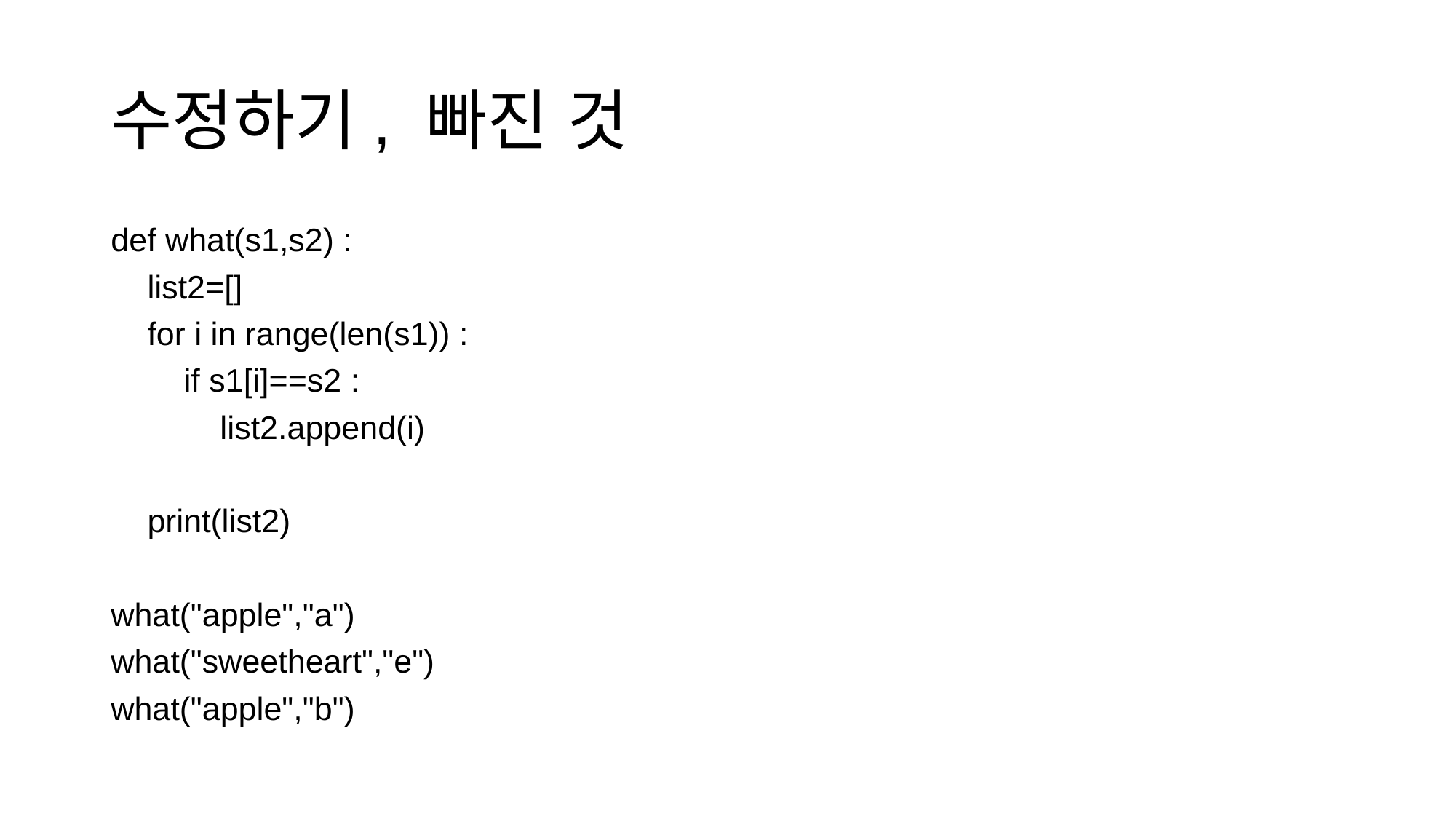

# 수정하기, 빠진 것
def what(s1,s2) :
    list2=[]
    for i in range(len(s1)) :
        if s1[i]==s2 :
            list2.append(i)

    print(list2)

what("apple","a")
what("sweetheart","e")
what("apple","b")